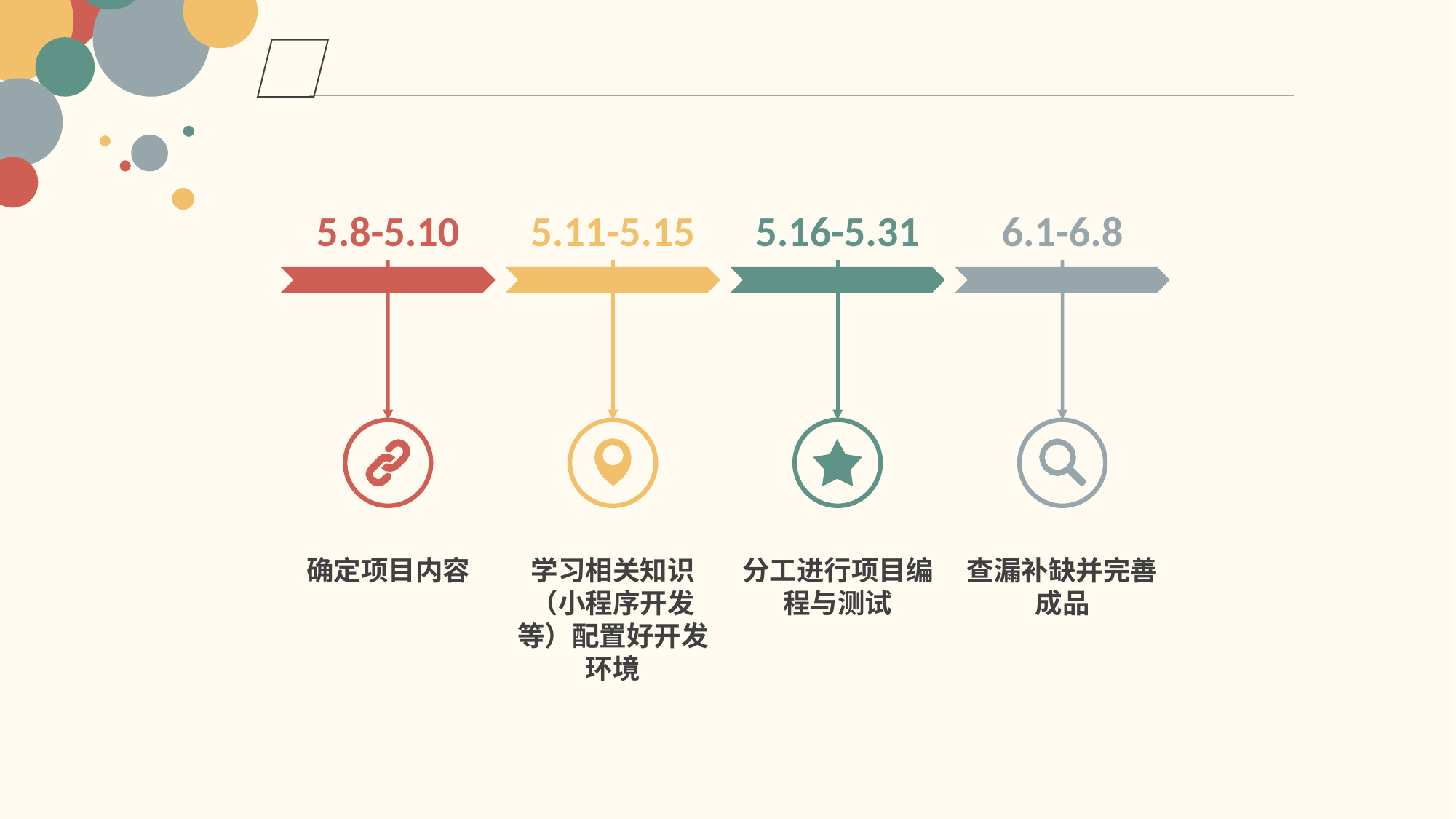

5.8-5.10
5.11-5.15
5.16-5.31
6.1-6.8

确定项目内容
学习相关知识（小程序开发等）配置好开发环境
分工进行项目编程与测试
查漏补缺并完善成品